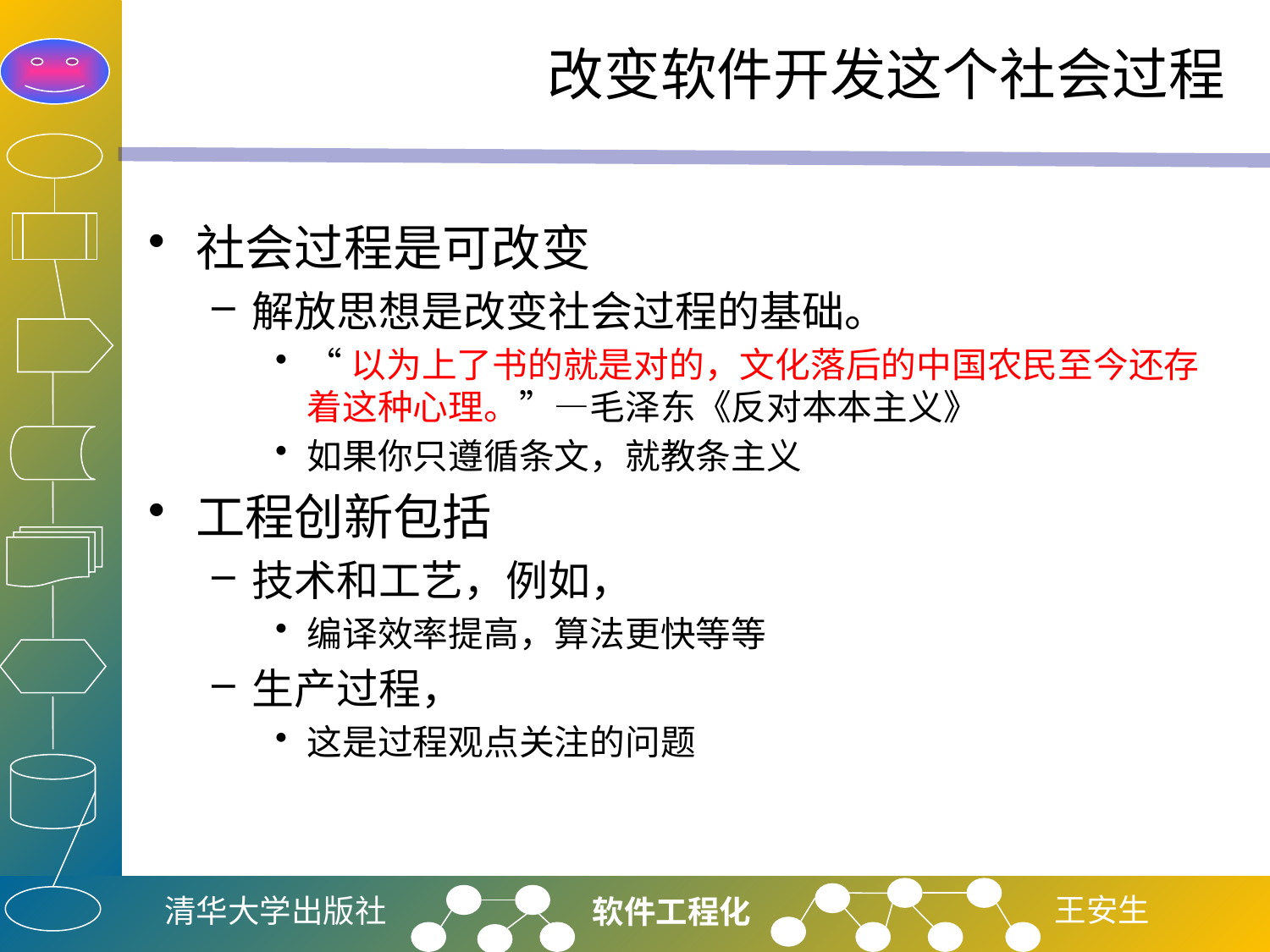

# 改变软件开发这个社会过程
社会过程是可改变
解放思想是改变社会过程的基础。
“以为上了书的就是对的，文化落后的中国农民至今还存着这种心理。”—毛泽东《反对本本主义》
如果你只遵循条文，就教条主义
工程创新包括
技术和工艺，例如，
编译效率提高，算法更快等等
生产过程，
这是过程观点关注的问题